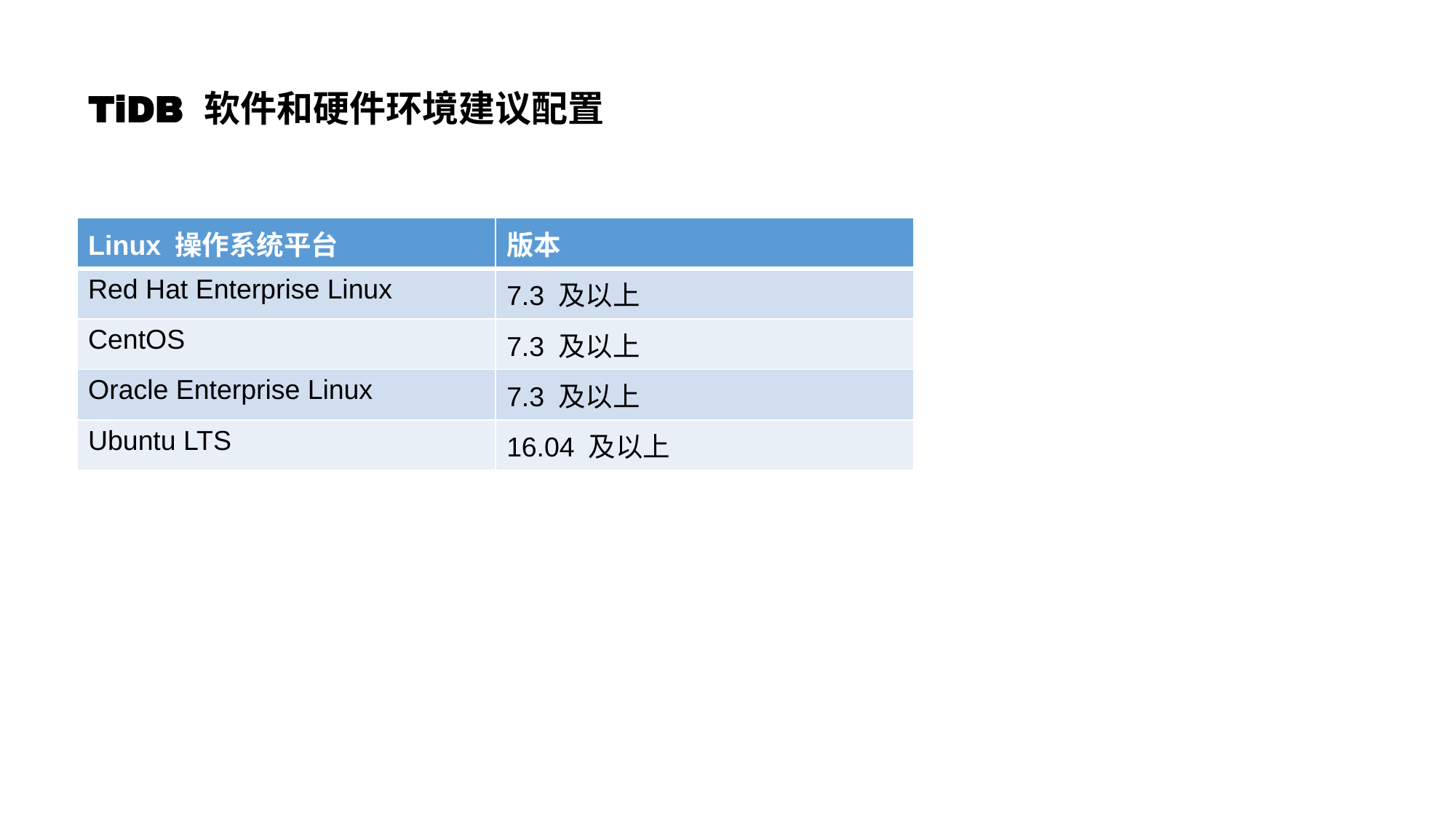

# TiDB 软件和硬件环境建议配置
| Linux 操作系统平台 | 版本 |
| --- | --- |
| Red Hat Enterprise Linux | 7.3 及以上 |
| CentOS | 7.3 及以上 |
| Oracle Enterprise Linux | 7.3 及以上 |
| Ubuntu LTS | 16.04 及以上 |